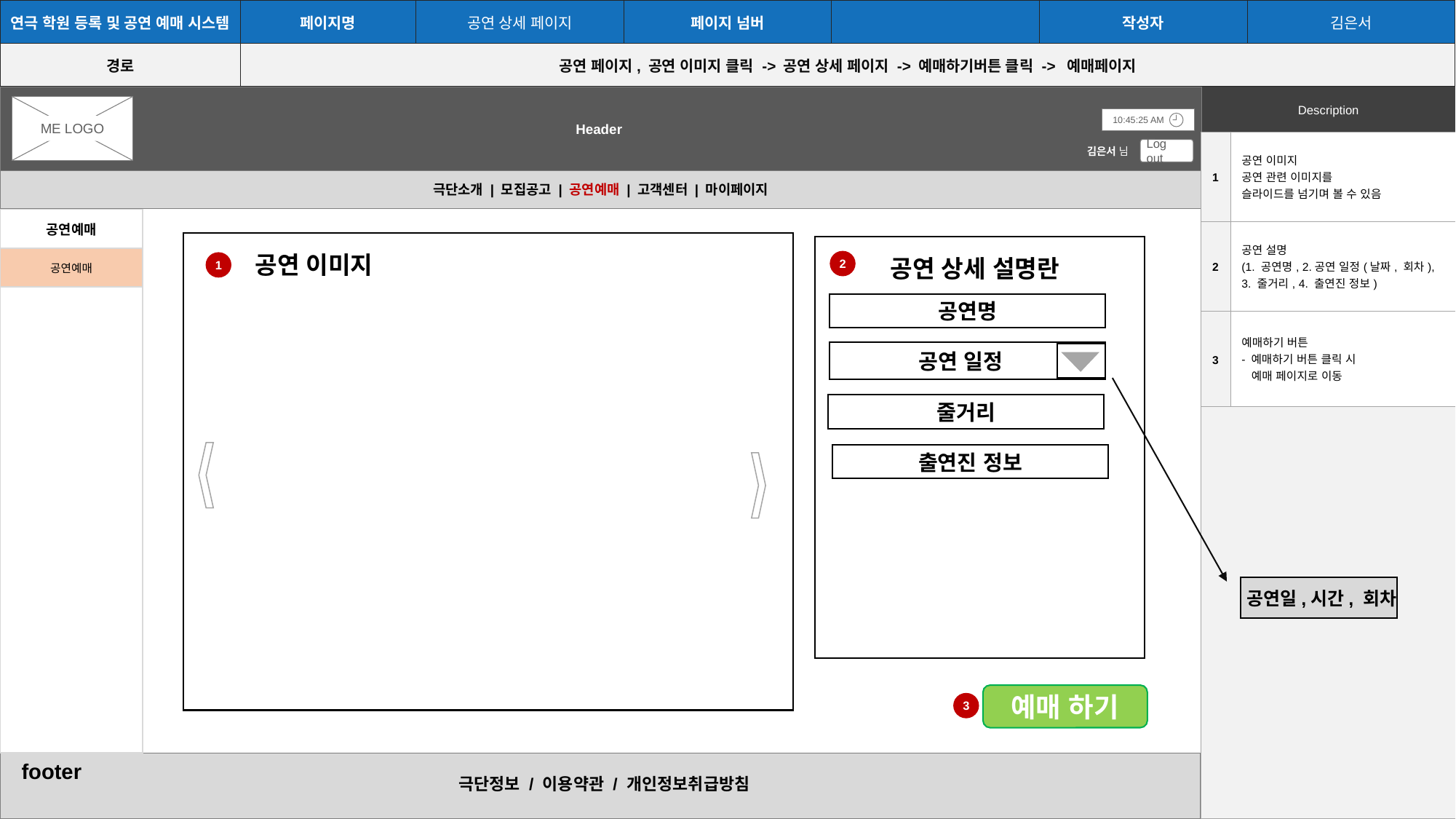

| 연극 학원 등록 및 공연 예매 시스템 | 페이지명 | 공연 상세 페이지 | 페이지 넘버 |  | 작성자 | 김은서 |
| --- | --- | --- | --- | --- | --- | --- |
| 경로 | 공연 페이지, 공연 이미지 클릭 -> 공연 상세 페이지 -> 예매하기버튼 클릭 -> 예매페이지 |  |  |  |  |  |
Header
| Description |
| --- |

ME LOGO
10:45:25 AM

| 1 | 공연 이미지 공연 관련 이미지를 슬라이드를 넘기며 볼 수 있음 |
| --- | --- |
| 2 | 공연 설명 (1. 공연명, 2.공연 일정(날짜, 회차), 3. 줄거리, 4. 출연진 정보) |
| 3 | 예매하기 버튼 - 예매하기 버튼 클릭 시 예매 페이지로 이동 |
|  |  |
김은서 님
Log out
극단소개 | 모집공고 | 공연예매 | 고객센터 | 마이페이지
| 공연예매 |
| --- |
| 공연예매 |
|  |

공연 이미지
공연 상세 설명란
2
1
공연명

공연 일정

줄거리

출연진 정보

공연일,시간, 회차

예매 하기
3

footer
극단정보 / 이용약관 / 개인정보취급방침